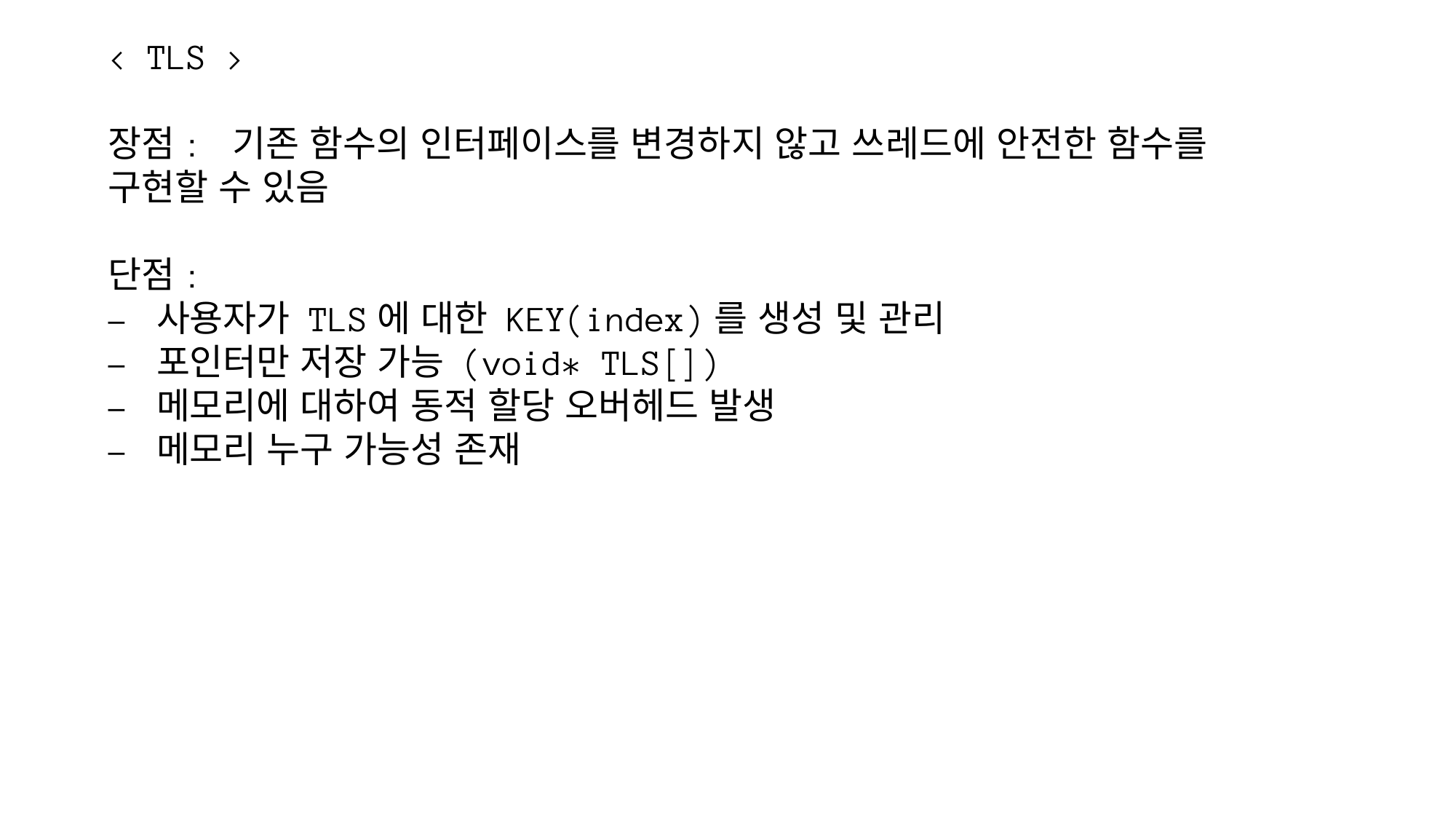

< TLS >

장점: 기존 함수의 인터페이스를 변경하지 않고 쓰레드에 안전한 함수를
구현할 수 있음

단점:
- 사용자가 TLS에 대한 KEY(index)를 생성 및 관리
- 포인터만 저장 가능 (void* TLS[])
- 메모리에 대하여 동적 할당 오버헤드 발생
- 메모리 누구 가능성 존재